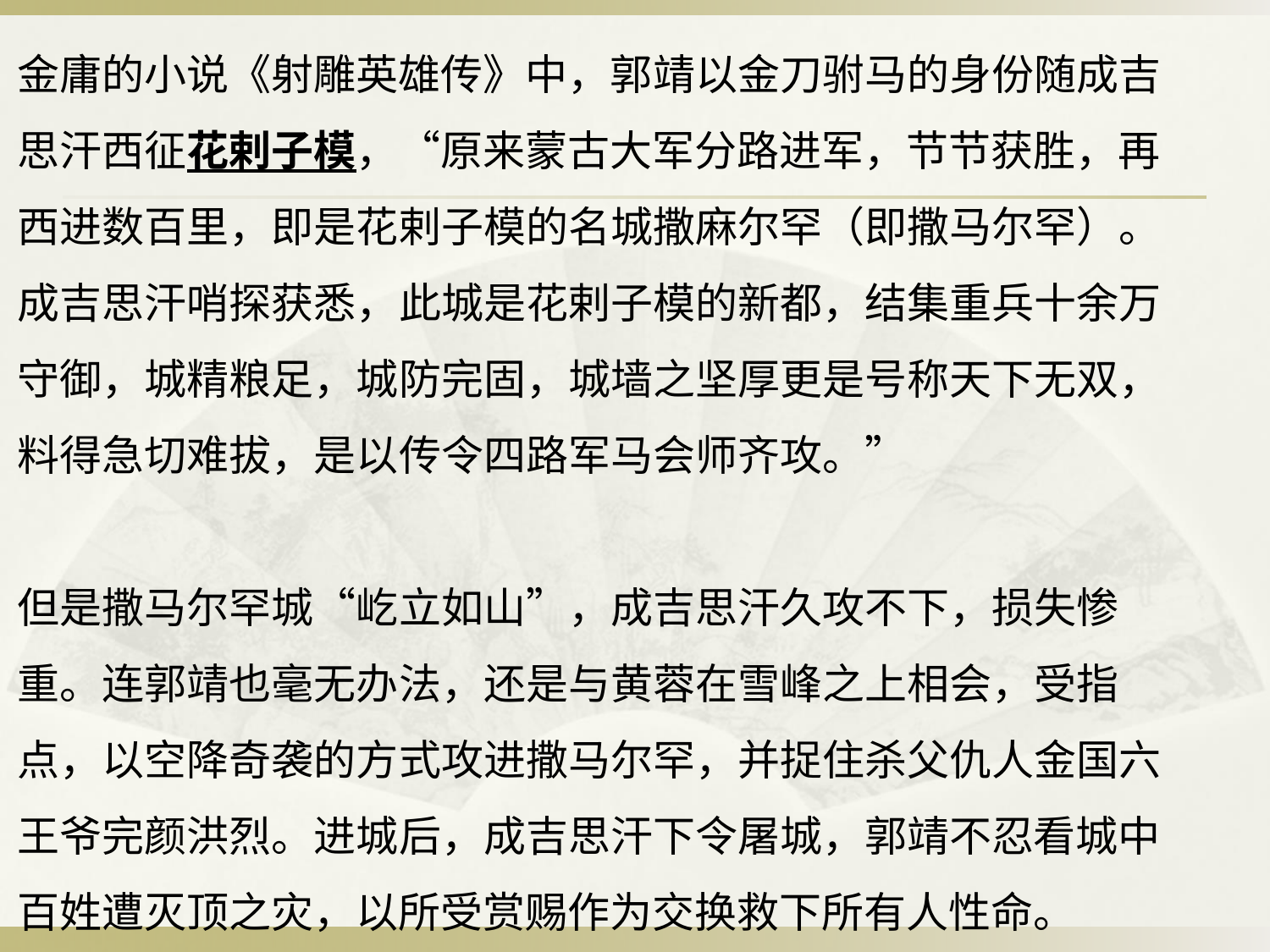

金庸的小说《射雕英雄传》中，郭靖以金刀驸马的身份随成吉思汗西征花剌子模，“原来蒙古大军分路进军，节节获胜，再西进数百里，即是花剌子模的名城撒麻尔罕（即撒马尔罕）。成吉思汗哨探获悉，此城是花剌子模的新都，结集重兵十余万守御，城精粮足，城防完固，城墙之坚厚更是号称天下无双，料得急切难拔，是以传令四路军马会师齐攻。”

但是撒马尔罕城“屹立如山”，成吉思汗久攻不下，损失惨重。连郭靖也毫无办法，还是与黄蓉在雪峰之上相会，受指点，以空降奇袭的方式攻进撒马尔罕，并捉住杀父仇人金国六王爷完颜洪烈。进城后，成吉思汗下令屠城，郭靖不忍看城中百姓遭灭顶之灾，以所受赏赐作为交换救下所有人性命。